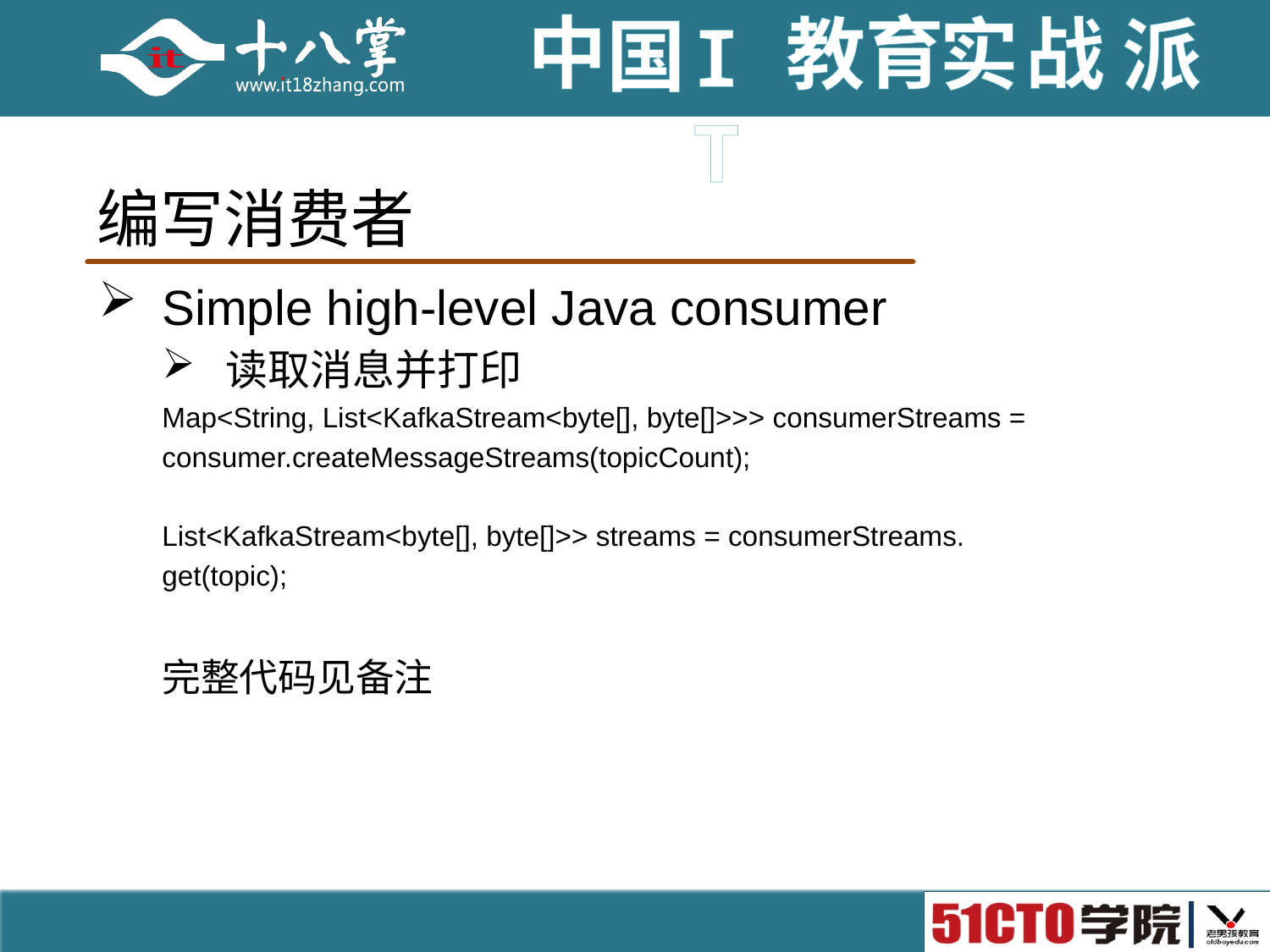

# 编写消费者
Simple high-level Java consumer
读取消息并打印
Map<String, List<KafkaStream<byte[], byte[]>>> consumerStreams =
consumer.createMessageStreams(topicCount);

List<KafkaStream<byte[], byte[]>> streams = consumerStreams.
get(topic);

完整代码见备注